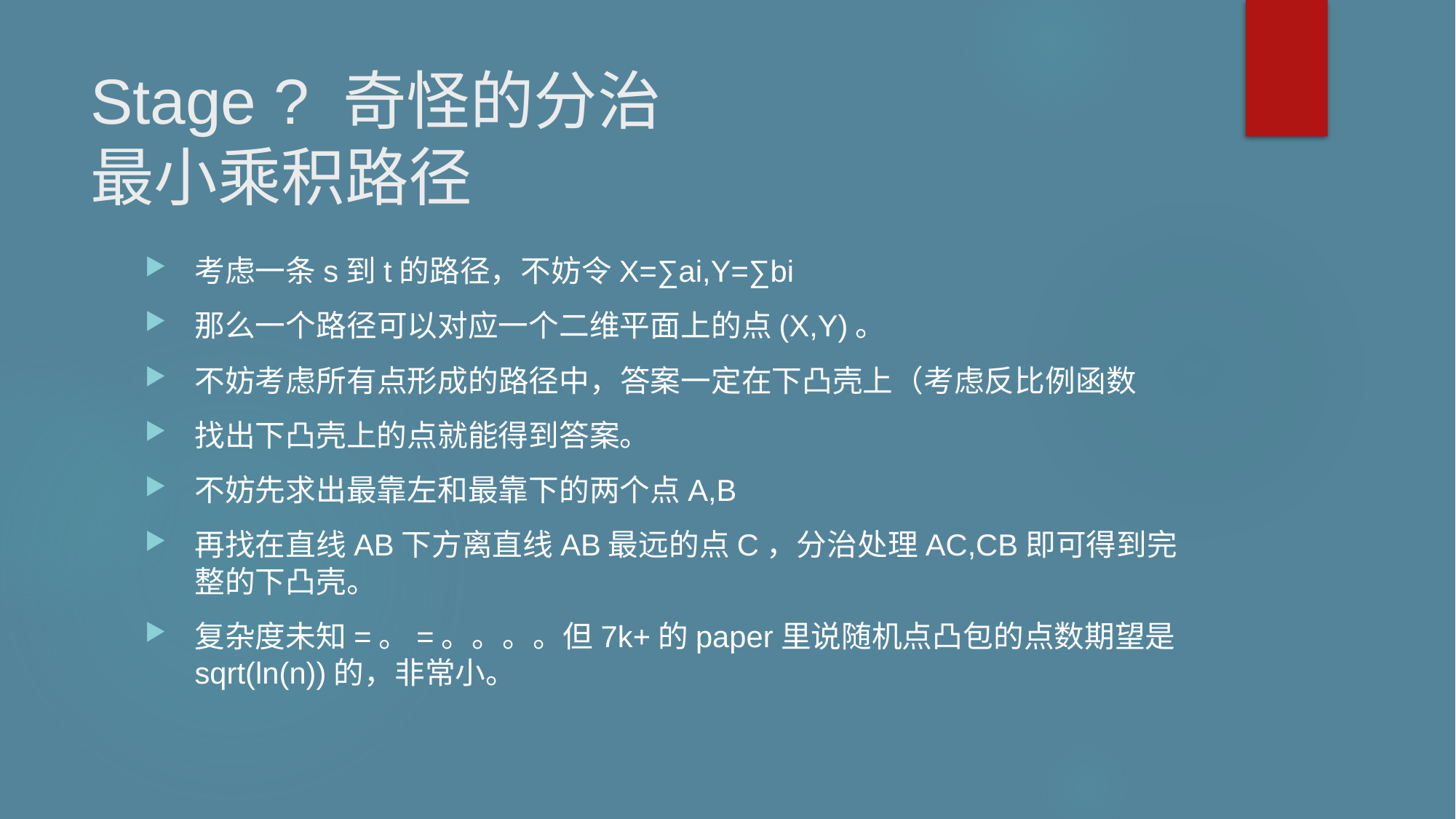

# Stage ? 奇怪的分治 最小乘积路径
考虑一条s到t的路径，不妨令X=∑ai,Y=∑bi
那么一个路径可以对应一个二维平面上的点(X,Y)。
不妨考虑所有点形成的路径中，答案一定在下凸壳上（考虑反比例函数
找出下凸壳上的点就能得到答案。
不妨先求出最靠左和最靠下的两个点A,B
再找在直线AB下方离直线AB最远的点C，分治处理AC,CB即可得到完整的下凸壳。
复杂度未知=。=。。。。但7k+的paper里说随机点凸包的点数期望是sqrt(ln(n))的，非常小。